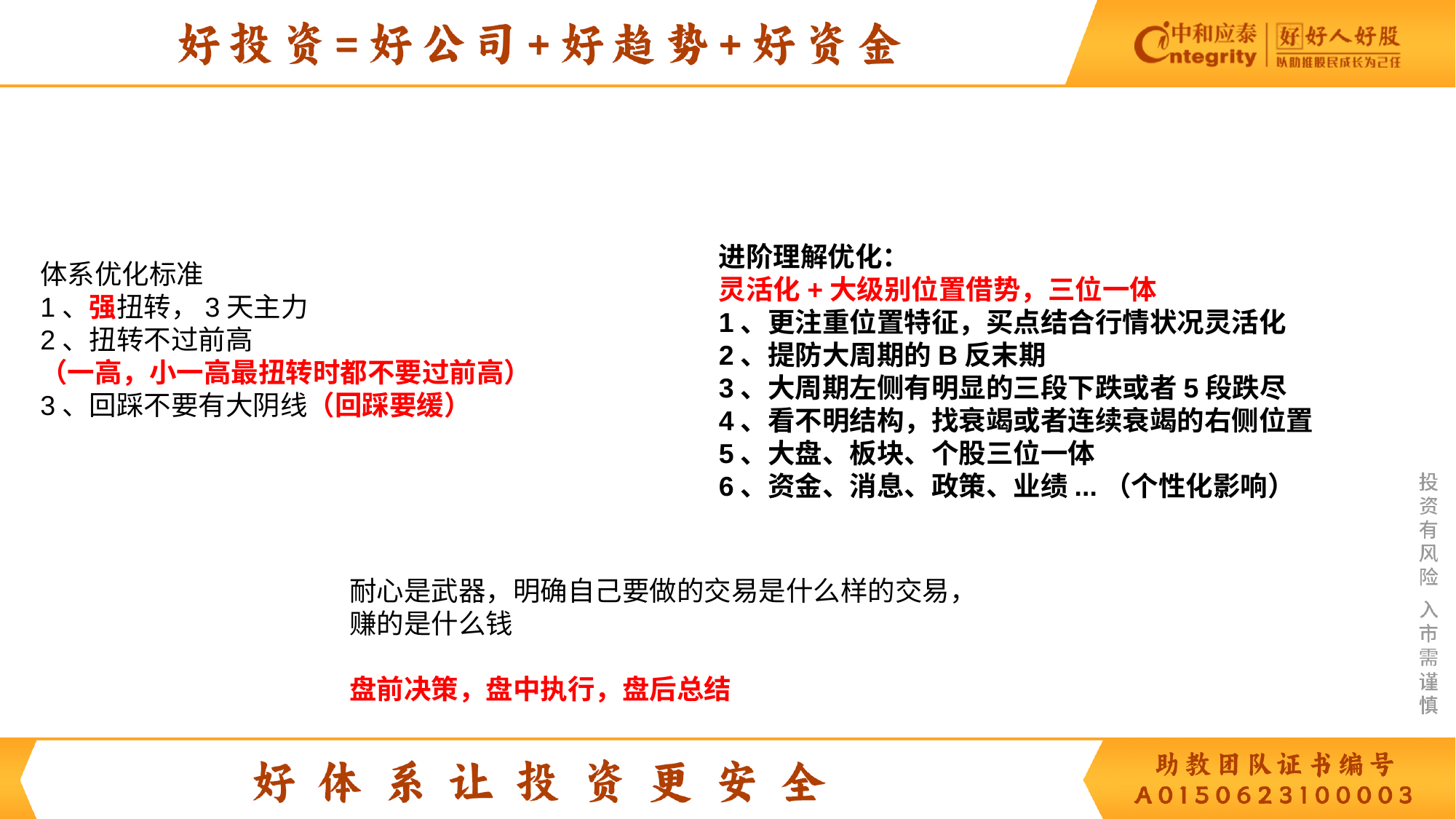

体系优化标准
1、强扭转，3天主力
2、扭转不过前高
（一高，小一高最扭转时都不要过前高）
3、回踩不要有大阴线（回踩要缓）

进阶理解优化：
灵活化+大级别位置借势，三位一体
1、更注重位置特征，买点结合行情状况灵活化
2、提防大周期的B反末期
3、大周期左侧有明显的三段下跌或者5段跌尽
4、看不明结构，找衰竭或者连续衰竭的右侧位置
5、大盘、板块、个股三位一体
6、资金、消息、政策、业绩...（个性化影响）
耐心是武器，明确自己要做的交易是什么样的交易，赚的是什么钱

盘前决策，盘中执行，盘后总结